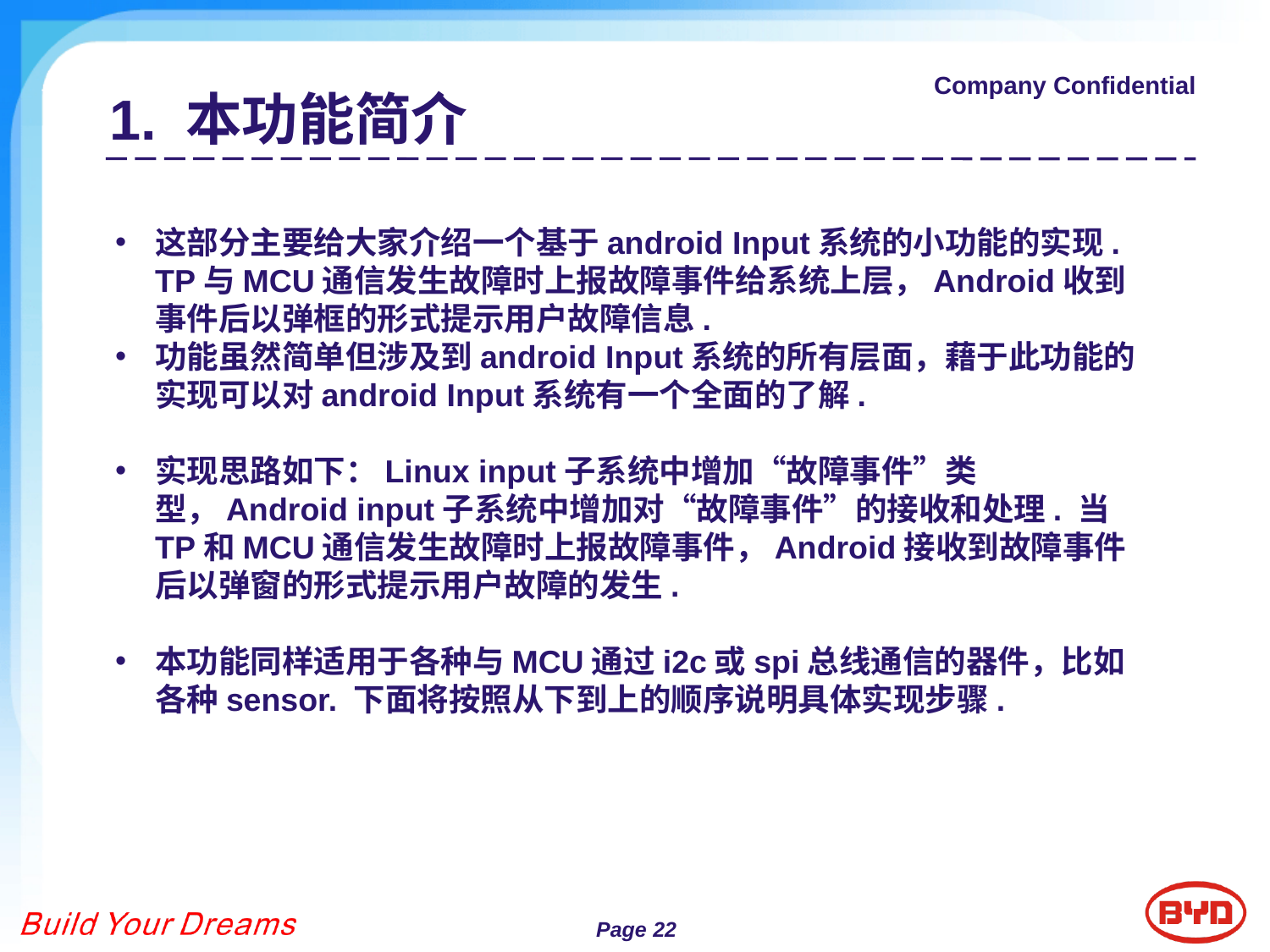

1. 本功能简介A
这部分主要给大家介绍一个基于android Input系统的小功能的实现. TP与MCU通信发生故障时上报故障事件给系统上层，Android收到事件后以弹框的形式提示用户故障信息.
功能虽然简单但涉及到android Input系统的所有层面，藉于此功能的实现可以对android Input系统有一个全面的了解.

实现思路如下：Linux input子系统中增加“故障事件”类型，Android input子系统中增加对“故障事件”的接收和处理. 当TP和MCU通信发生故障时上报故障事件，Android接收到故障事件后以弹窗的形式提示用户故障的发生.

本功能同样适用于各种与MCU通过i2c或spi总线通信的器件，比如各种sensor. 下面将按照从下到上的顺序说明具体实现步骤.